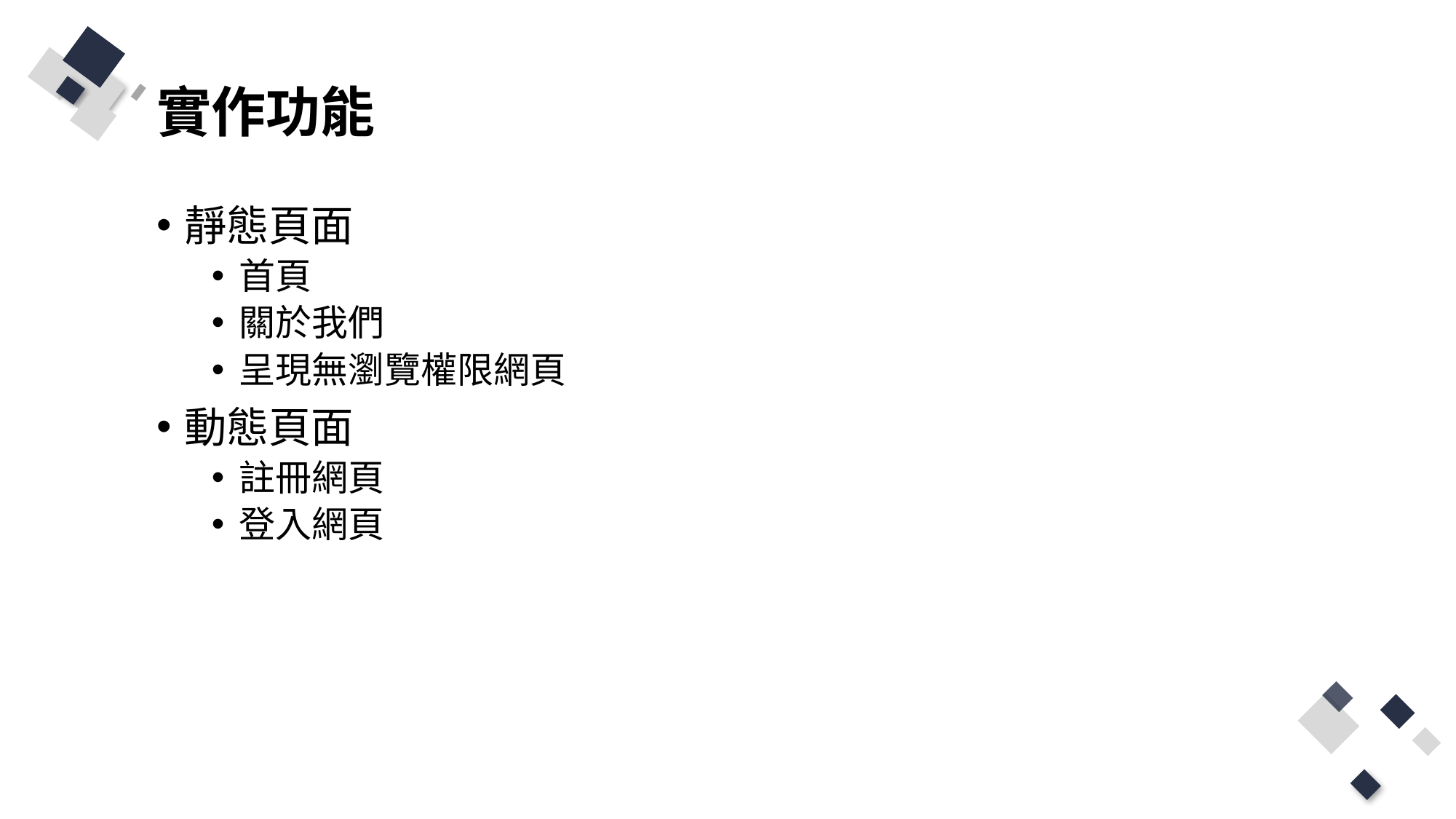

# 實作功能
靜態頁面
首頁
關於我們
呈現無瀏覽權限網頁
動態頁面
註冊網頁
登入網頁